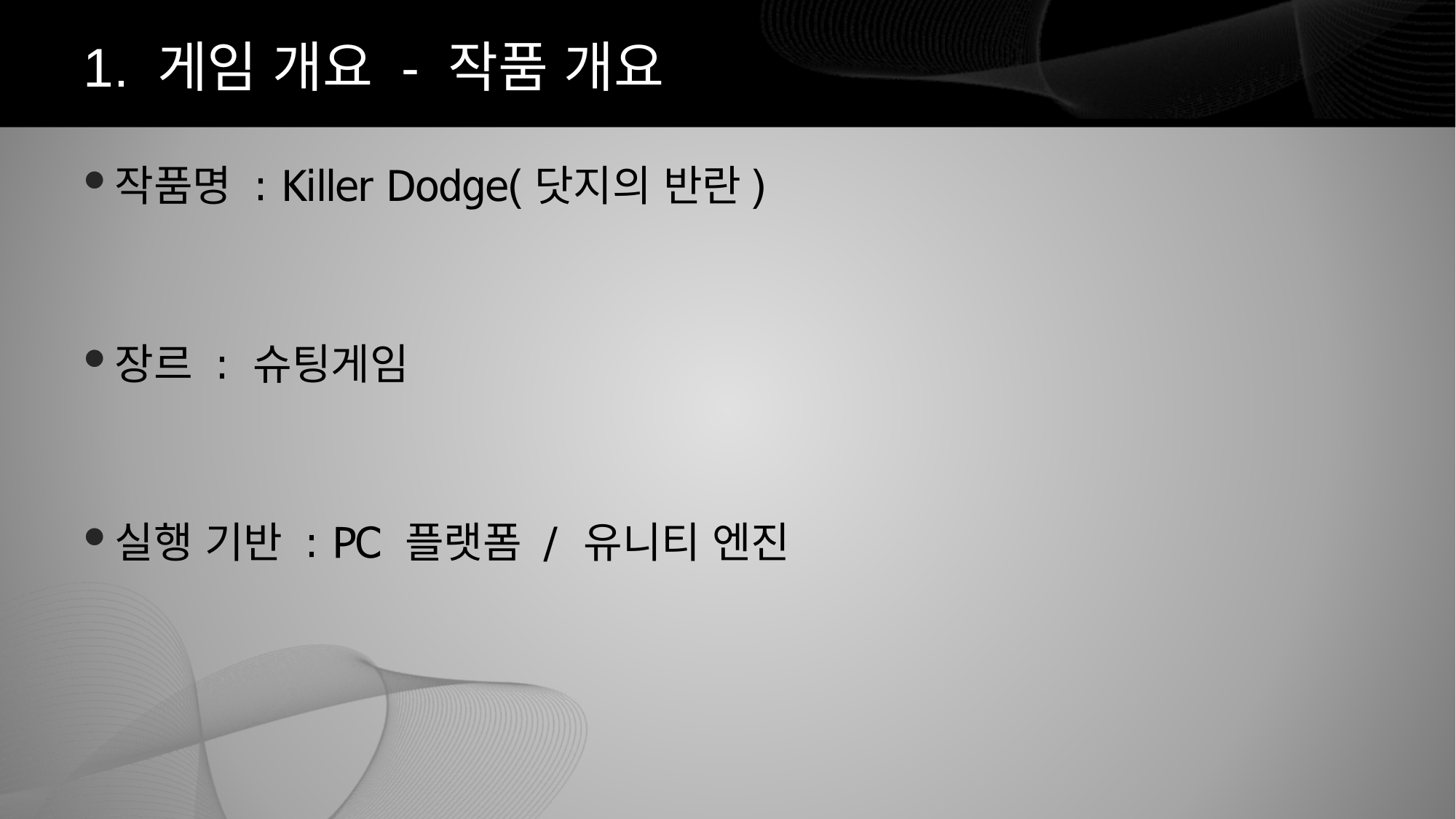

# 1. 게임 개요 - 작품 개요
작품명 : Killer Dodge(닷지의 반란)

장르 : 슈팅게임

실행 기반 : PC 플랫폼 / 유니티 엔진